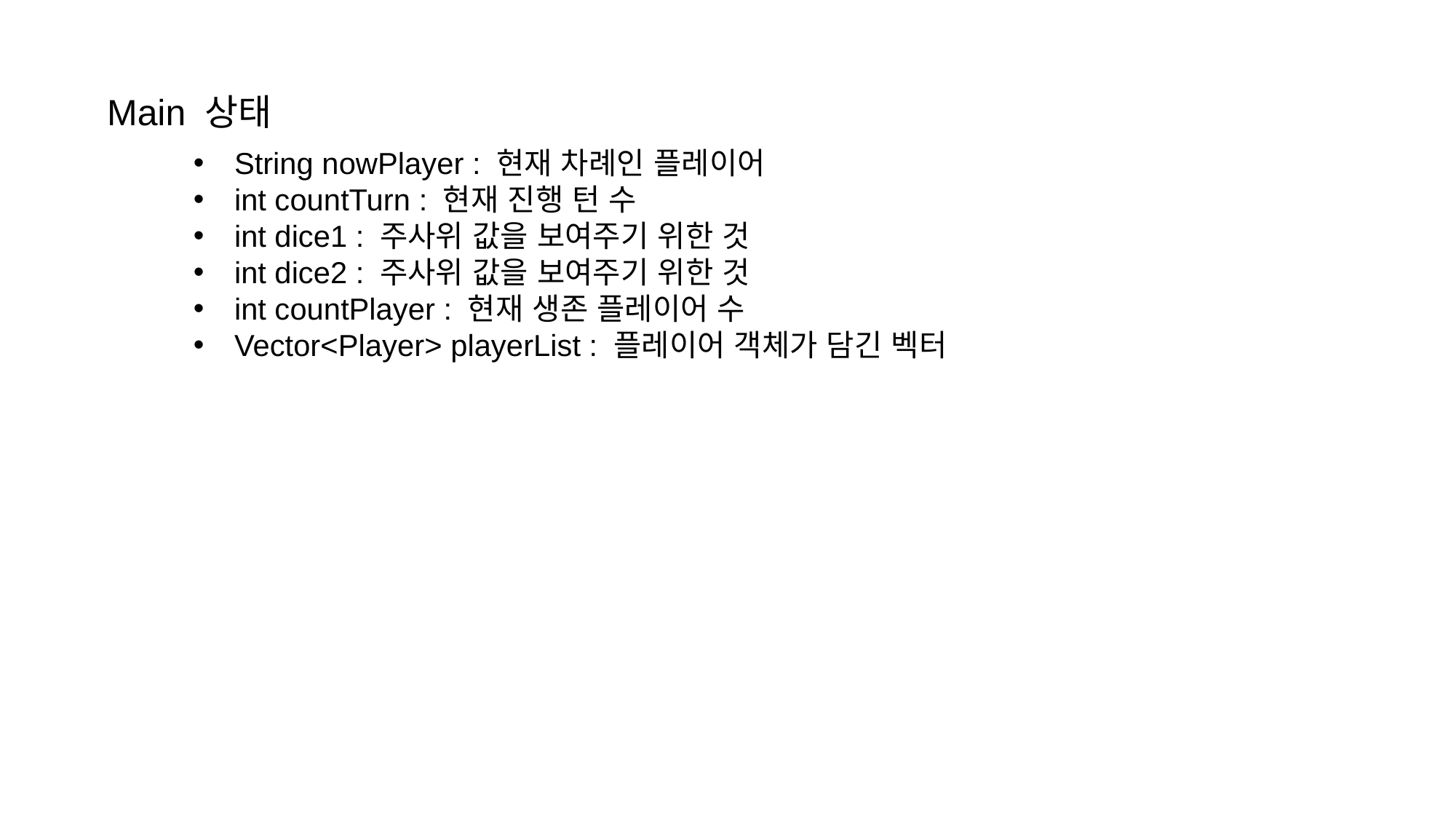

Main 상태
String nowPlayer : 현재 차례인 플레이어
int countTurn : 현재 진행 턴 수
int dice1 : 주사위 값을 보여주기 위한 것
int dice2 : 주사위 값을 보여주기 위한 것
int countPlayer : 현재 생존 플레이어 수
Vector<Player> playerList : 플레이어 객체가 담긴 벡터